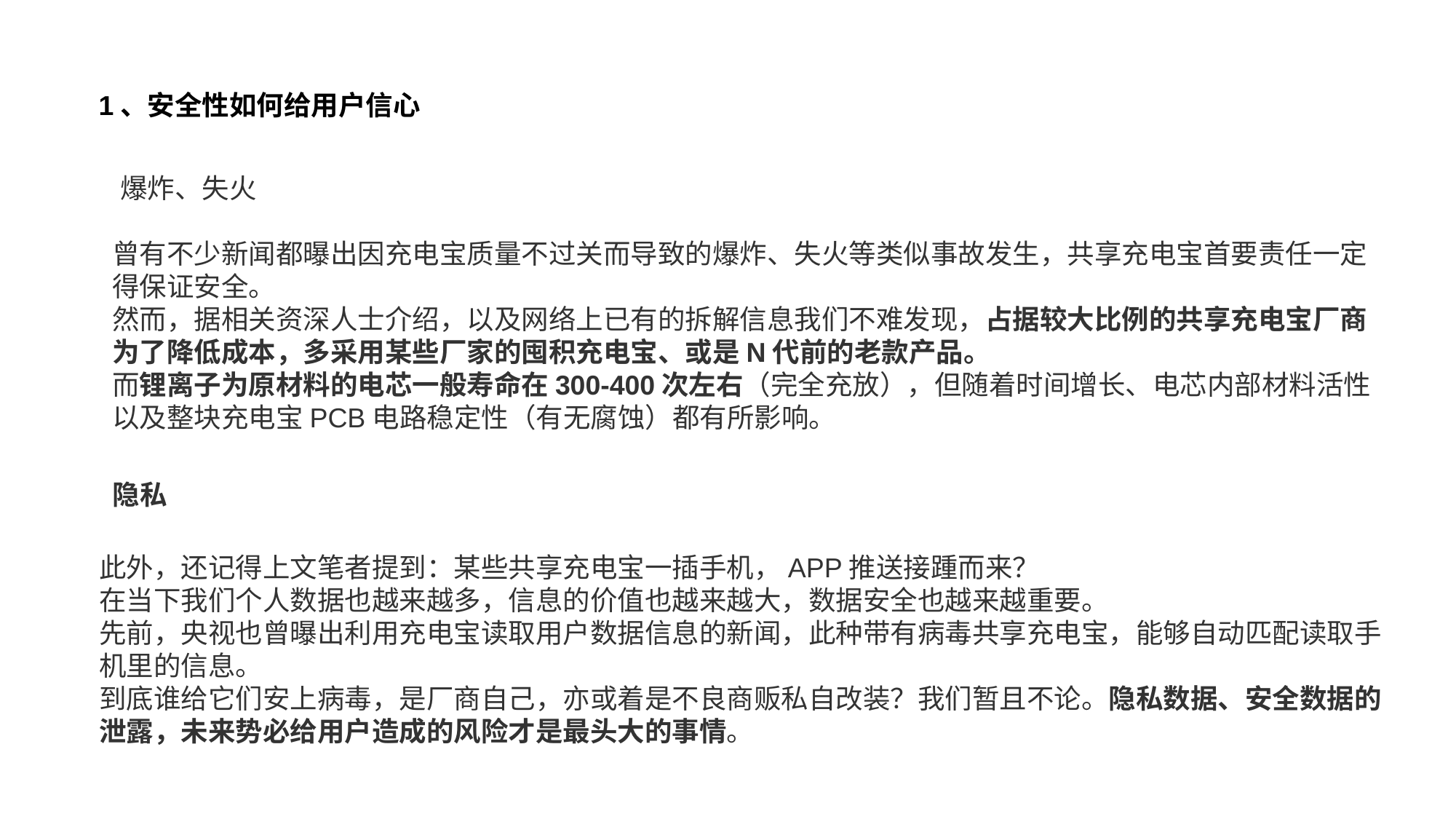

1、安全性如何给用户信心
爆炸、失火
曾有不少新闻都曝出因充电宝质量不过关而导致的爆炸、失火等类似事故发生，共享充电宝首要责任一定得保证安全。
然而，据相关资深人士介绍，以及网络上已有的拆解信息我们不难发现，占据较大比例的共享充电宝厂商为了降低成本，多采用某些厂家的囤积充电宝、或是N代前的老款产品。
而锂离子为原材料的电芯一般寿命在300-400次左右（完全充放），但随着时间增长、电芯内部材料活性以及整块充电宝PCB电路稳定性（有无腐蚀）都有所影响。
隐私
此外，还记得上文笔者提到：某些共享充电宝一插手机，APP推送接踵而来？
在当下我们个人数据也越来越多，信息的价值也越来越大，数据安全也越来越重要。
先前，央视也曾曝出利用充电宝读取用户数据信息的新闻，此种带有病毒共享充电宝，能够自动匹配读取手机里的信息。
到底谁给它们安上病毒，是厂商自己，亦或着是不良商贩私自改装？我们暂且不论。隐私数据、安全数据的泄露，未来势必给用户造成的风险才是最头大的事情。